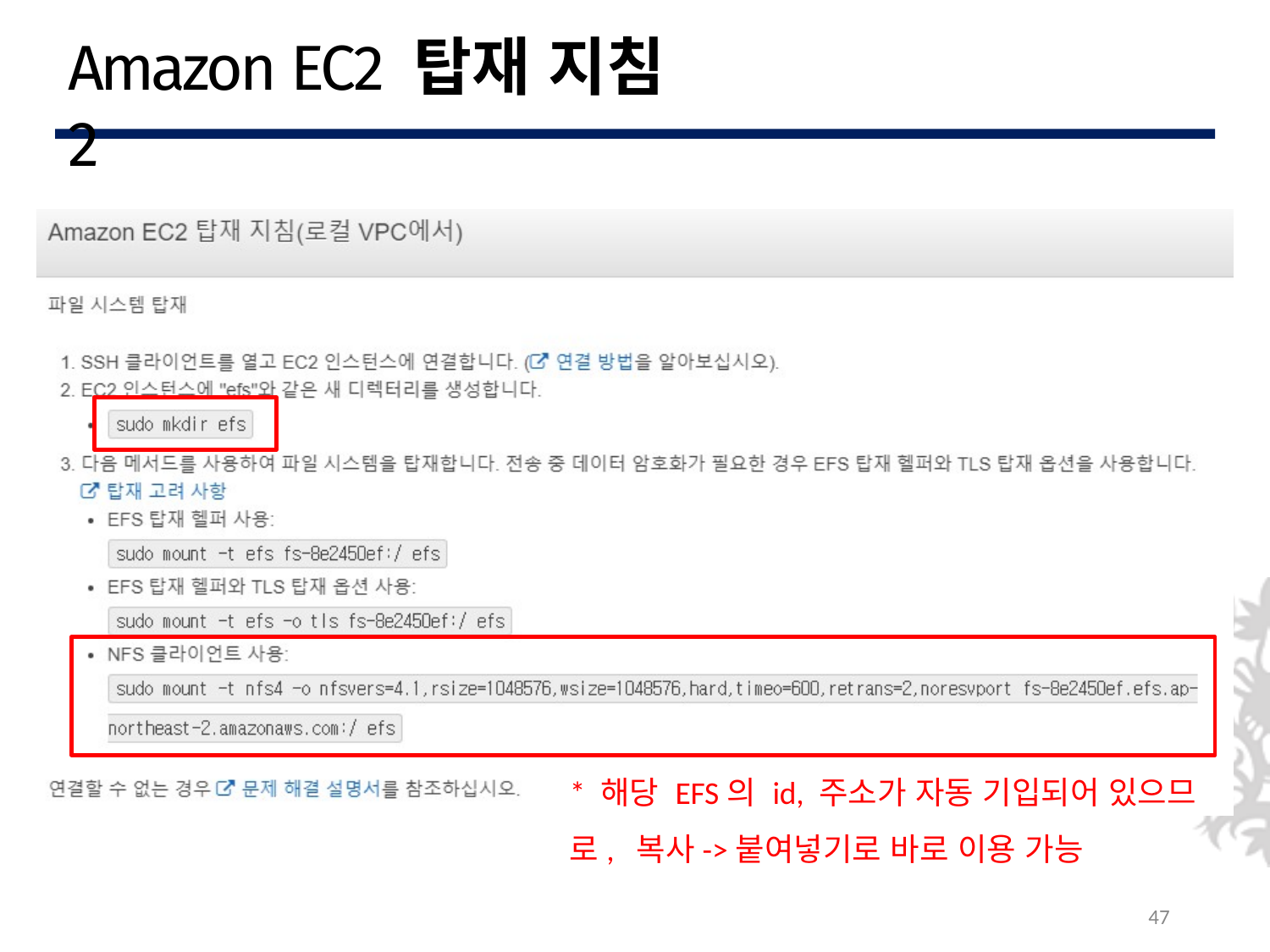

# Amazon EC2 탑재 지침 2

* 해당 EFS의 id, 주소가 자동 기입되어 있으므로,  복사->붙여넣기로 바로 이용 가능
47